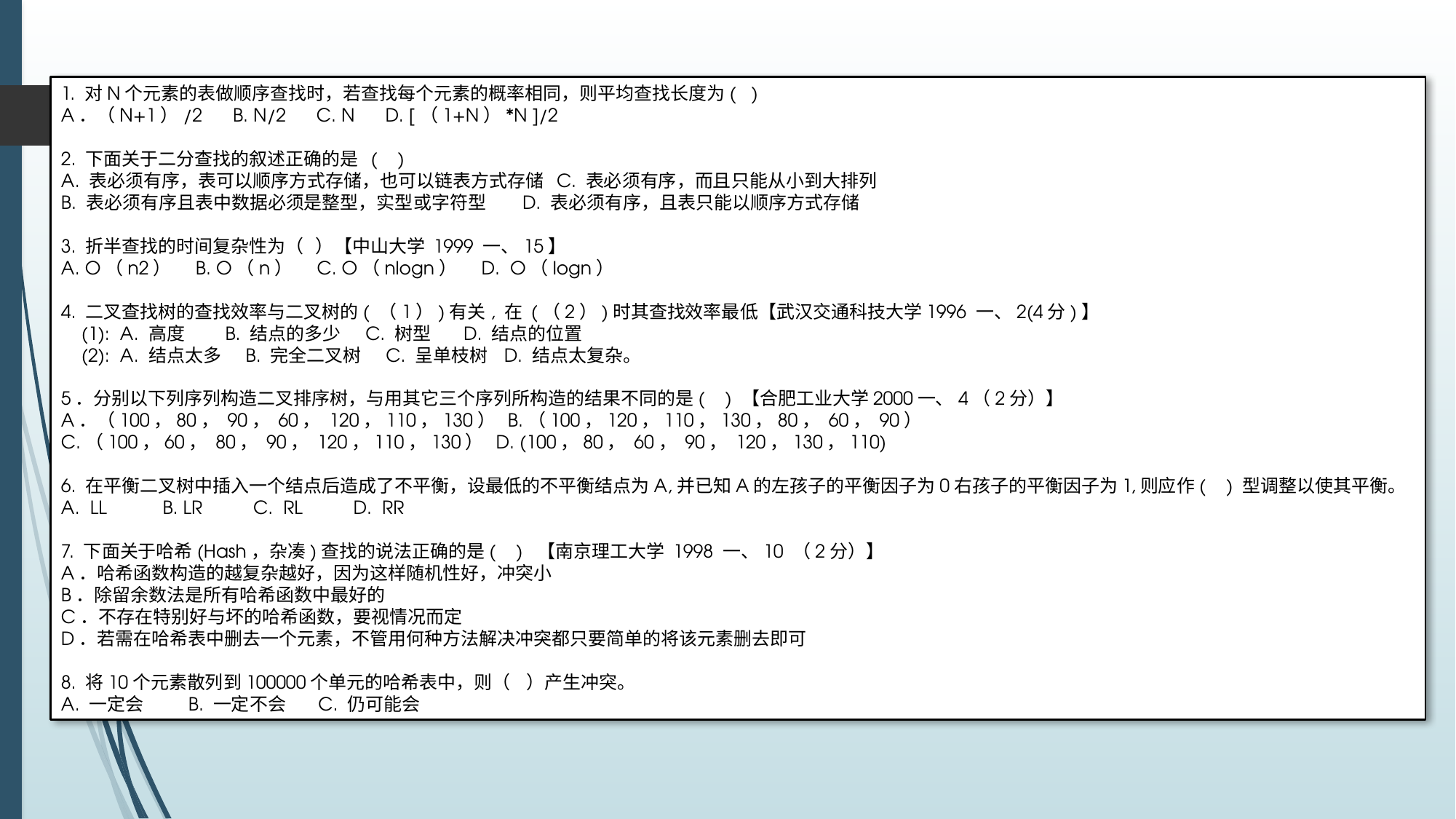

1. 对N个元素的表做顺序查找时，若查找每个元素的概率相同，则平均查找长度为(   )
A．（N+1）/2      B. N/2      C. N      D. [（1+N）*N ]/2

2. 下面关于二分查找的叙述正确的是  (    )
A. 表必须有序，表可以顺序方式存储，也可以链表方式存储  C. 表必须有序，而且只能从小到大排列
B. 表必须有序且表中数据必须是整型，实型或字符型        D. 表必须有序，且表只能以顺序方式存储

3. 折半查找的时间复杂性为（   ）【中山大学 1999 一、15】
A. O（n2）     B. O（n）     C. O（nlogn）     D.  O（logn）

4. 二叉查找树的查找效率与二叉树的( （1）)有关, 在 (（2）)时其查找效率最低【武汉交通科技大学1996 一、2(4分)】
    (1):  A. 高度         B. 结点的多少     C. 树型       D. 结点的位置
    (2):  A. 结点太多     B. 完全二叉树     C. 呈单枝树   D. 结点太复杂。

5．分别以下列序列构造二叉排序树，与用其它三个序列所构造的结果不同的是(    ) 【合肥工业大学2000一、4（2分）】
A．（100，80， 90， 60， 120，110，130）  B.（100，120，110，130，80， 60， 90）
C.（100，60， 80， 90， 120，110，130）  D. (100，80， 60， 90， 120，130，110)

6. 在平衡二叉树中插入一个结点后造成了不平衡，设最低的不平衡结点为A,并已知A的左孩子的平衡因子为0右孩子的平衡因子为1,则应作(    ) 型调整以使其平衡。
A.  LL           B. LR          C.  RL          D.  RR

7. 下面关于哈希(Hash，杂凑)查找的说法正确的是(    )  【南京理工大学 1998 一、10 （2分）】
A．哈希函数构造的越复杂越好，因为这样随机性好，冲突小
B．除留余数法是所有哈希函数中最好的
C．不存在特别好与坏的哈希函数，要视情况而定
D．若需在哈希表中删去一个元素，不管用何种方法解决冲突都只要简单的将该元素删去即可

8. 将10个元素散列到100000个单元的哈希表中，则（    ）产生冲突。
A. 一定会          B. 一定不会       C. 仍可能会